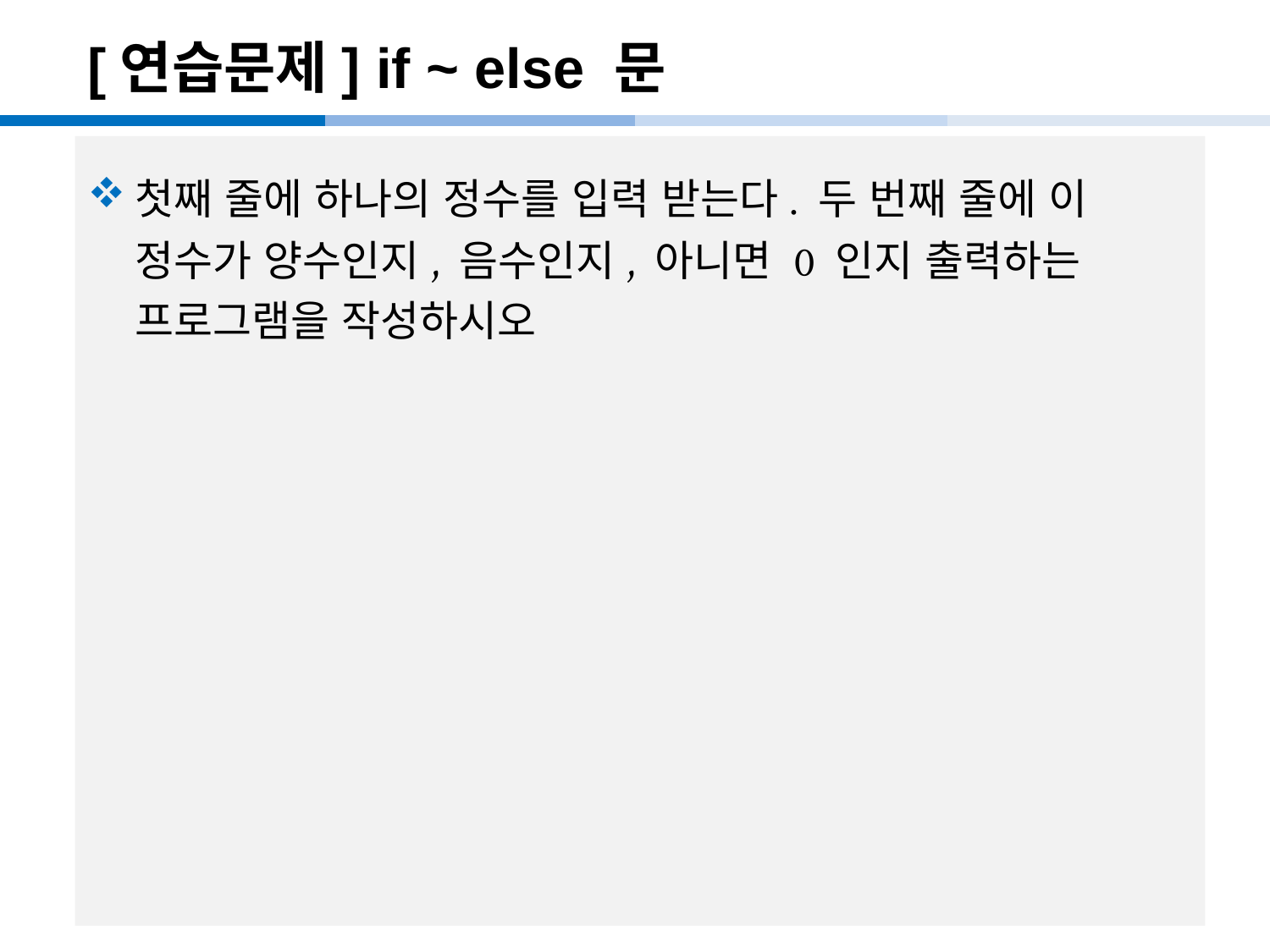

# [연습문제] if ~ else 문
첫째 줄에 하나의 정수를 입력 받는다. 두 번째 줄에 이 정수가 양수인지, 음수인지, 아니면 0 인지 출력하는 프로그램을 작성하시오